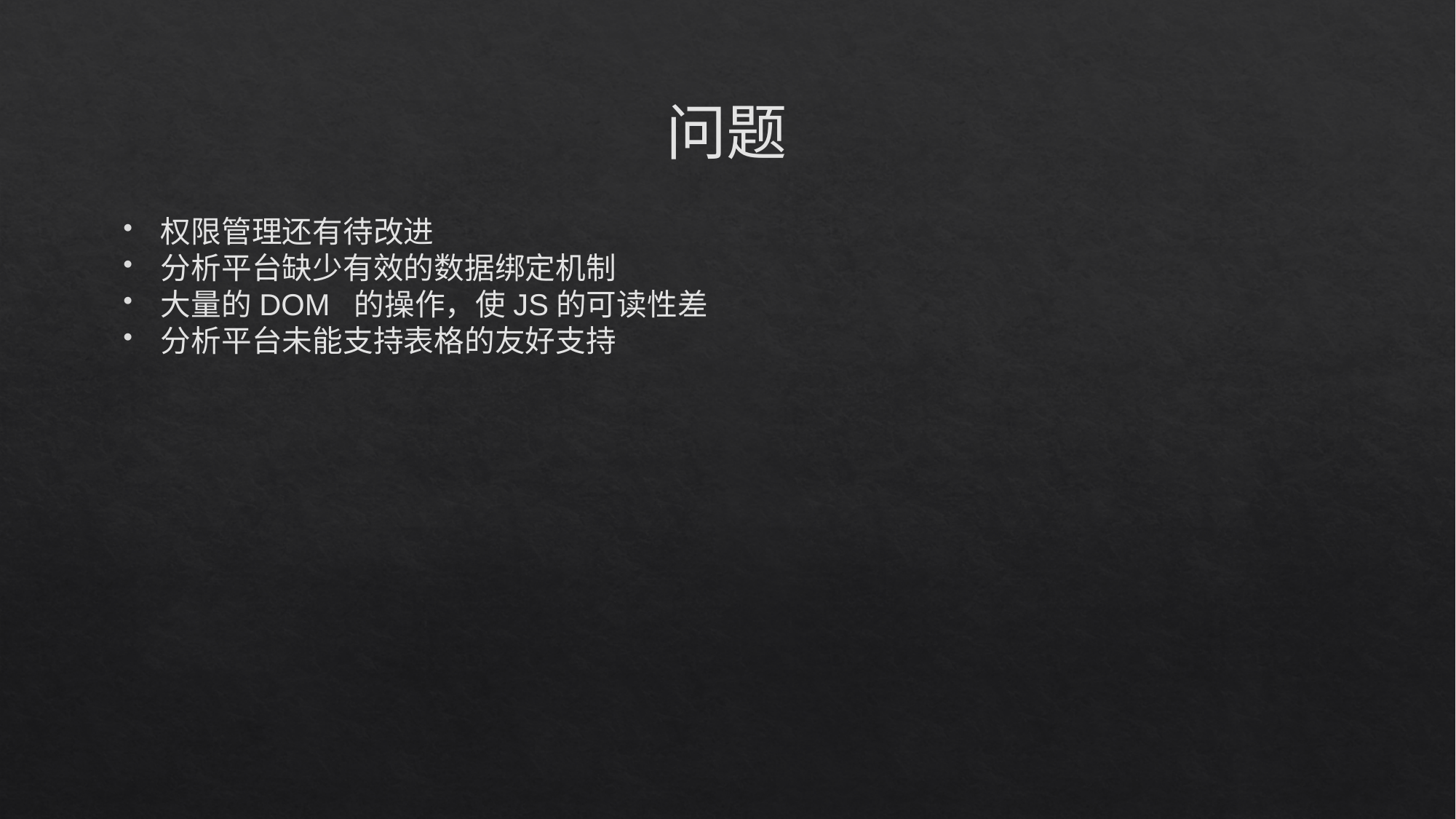

问题
权限管理还有待改进
分析平台缺少有效的数据绑定机制
大量的DOM  的操作，使JS的可读性差
分析平台未能支持表格的友好支持